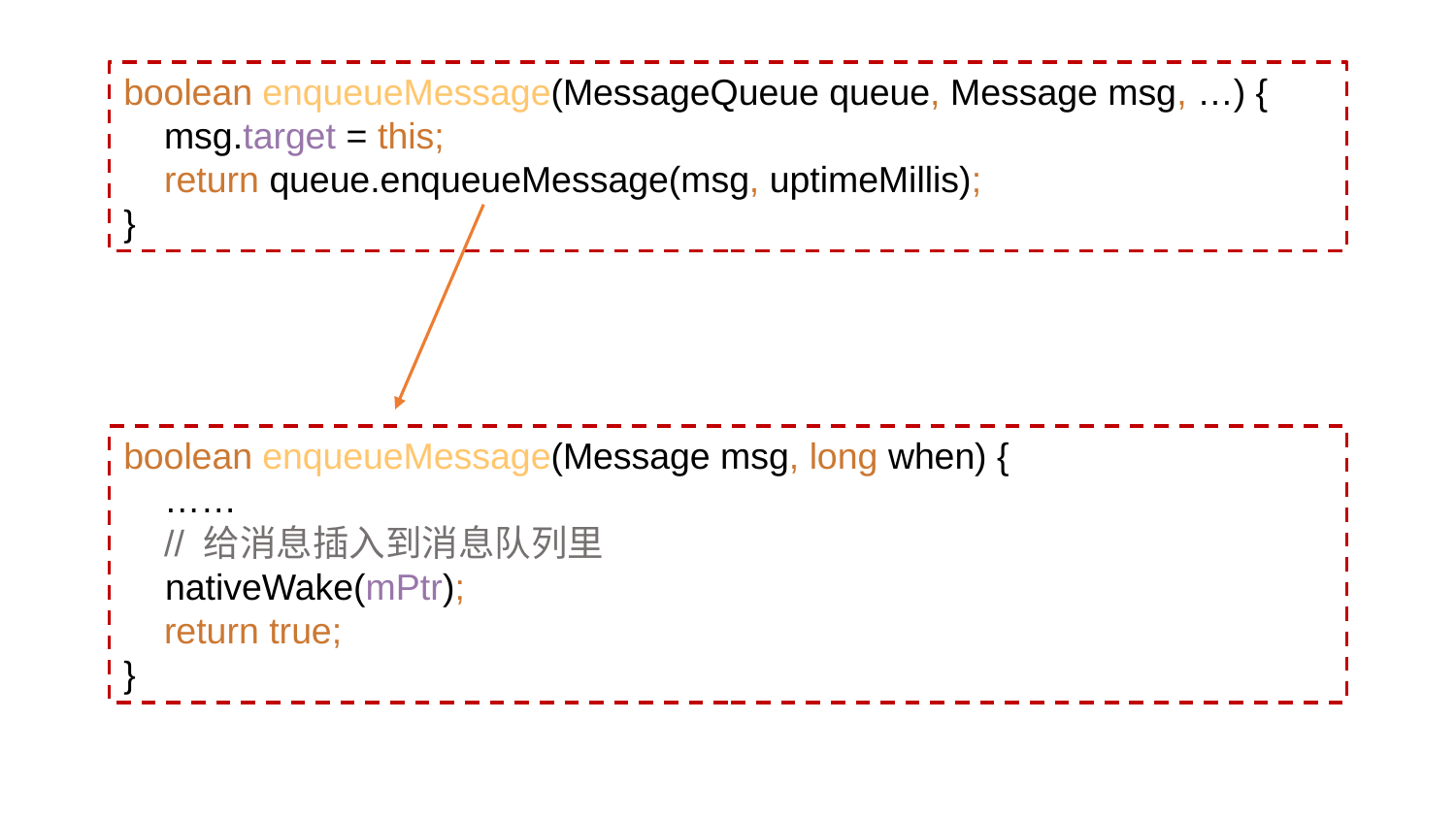

boolean enqueueMessage(MessageQueue queue, Message msg, …) {
    msg.target = this;
    return queue.enqueueMessage(msg, uptimeMillis);
}
boolean enqueueMessage(Message msg, long when) {
    ……
    // 给消息插入到消息队列里
    nativeWake(mPtr);
    return true;
}